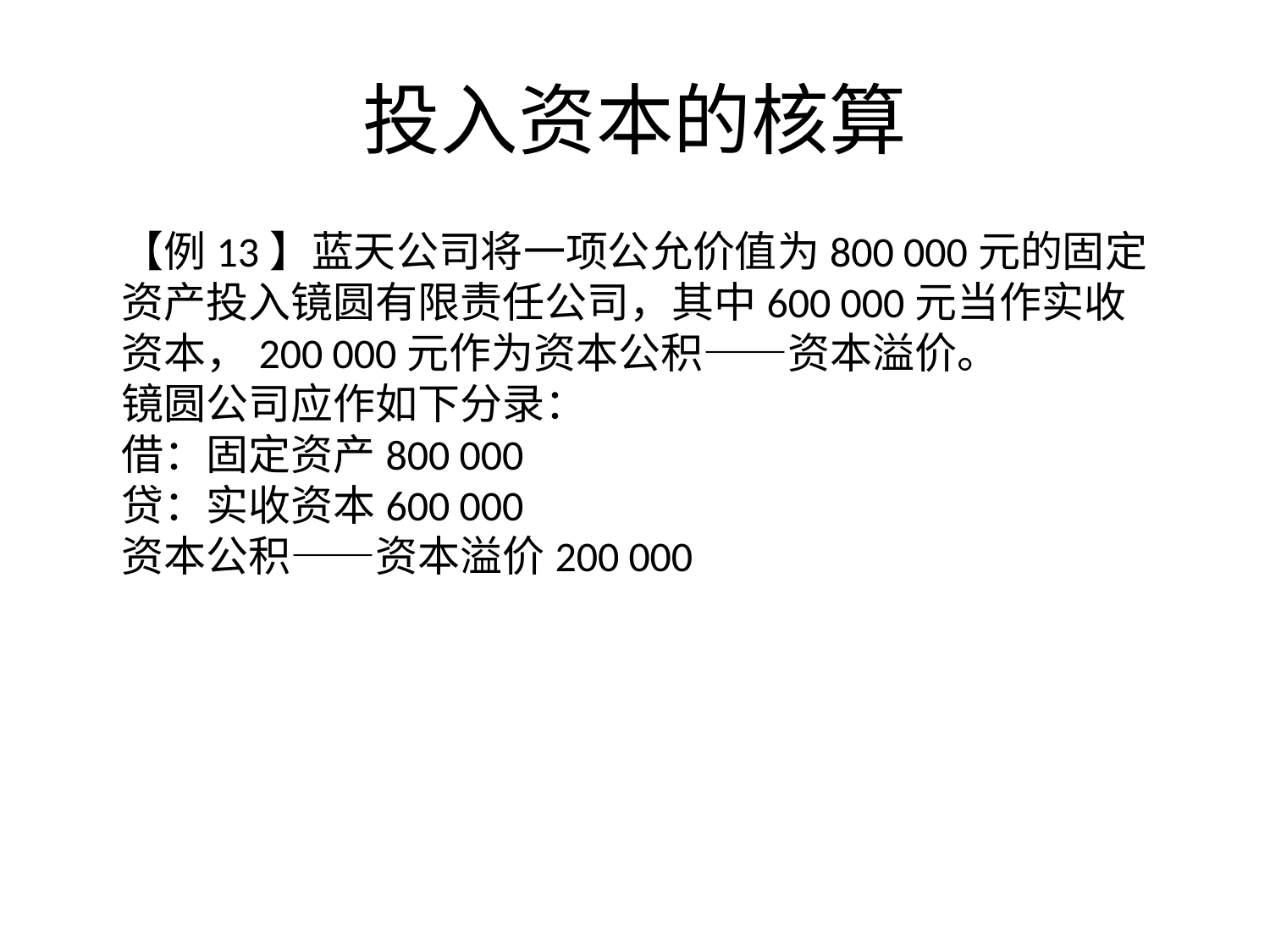

# 投入资本的核算
【例13】蓝天公司将一项公允价值为800 000元的固定资产投入镜圆有限责任公司，其中600 000元当作实收资本，200 000元作为资本公积——资本溢价。
镜圆公司应作如下分录：
借：固定资产800 000
贷：实收资本600 000
资本公积——资本溢价200 000